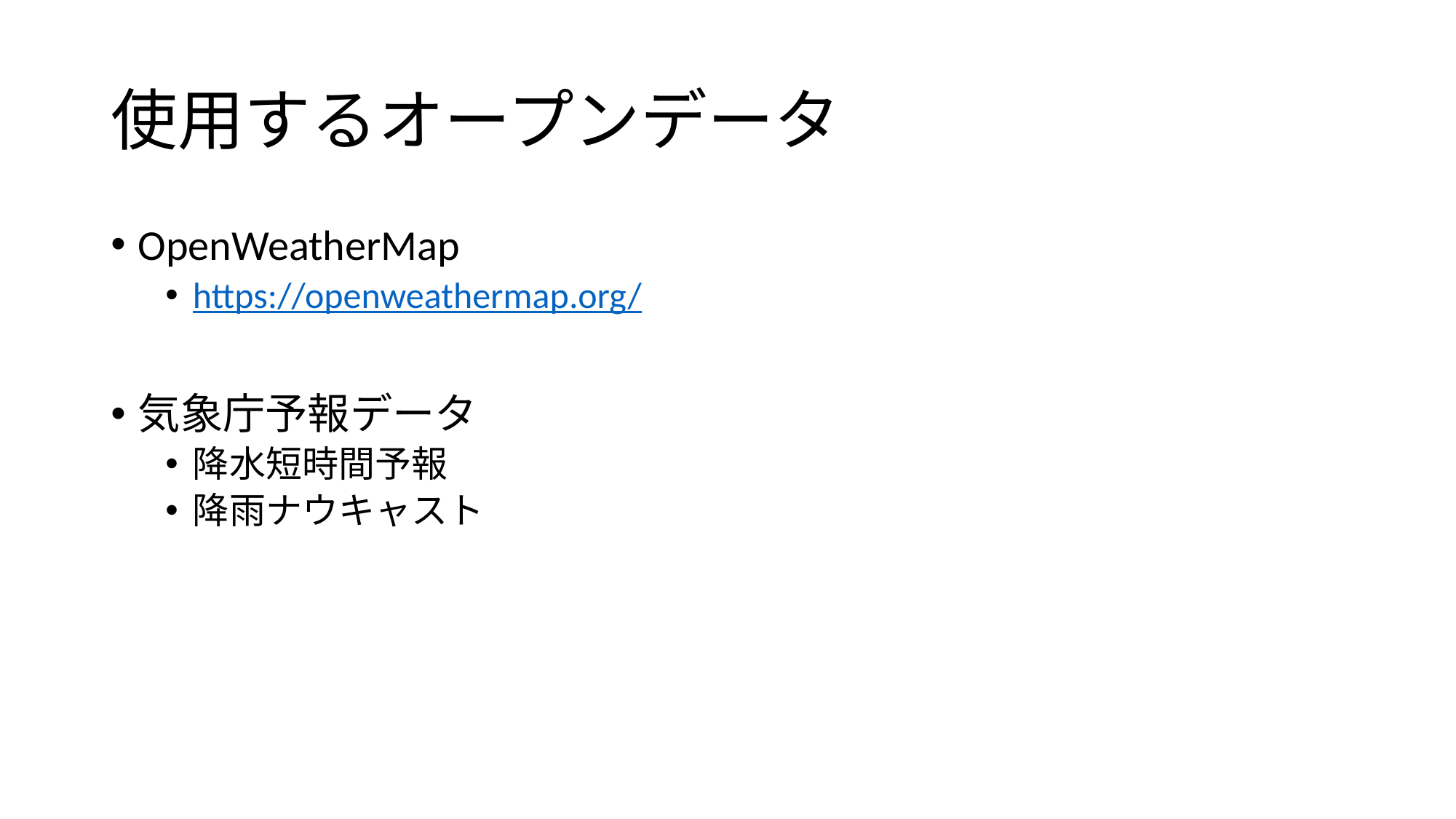

# 使用するオープンデータ
OpenWeatherMap
https://openweathermap.org/

気象庁予報データ
降水短時間予報
降雨ナウキャスト